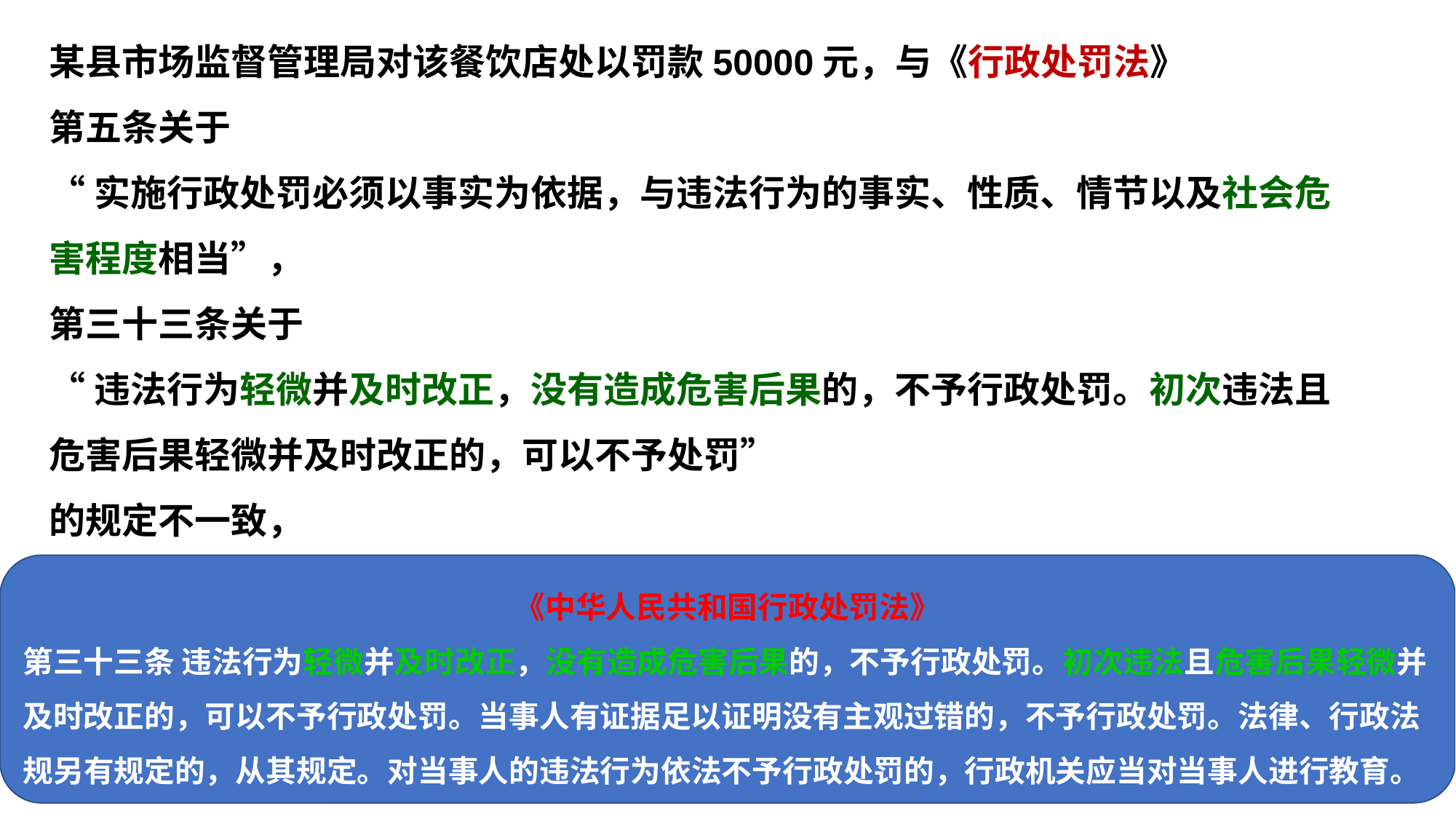

某县市场监督管理局对该餐饮店处以罚款50000元，与《行政处罚法》
第五条关于
“实施行政处罚必须以事实为依据，与违法行为的事实、性质、情节以及社会危害程度相当”，
第三十三条关于
“违法行为轻微并及时改正，没有造成危害后果的，不予行政处罚。初次违法且危害后果轻微并及时改正的，可以不予处罚”
的规定不一致，
《中华人民共和国行政处罚法》
第三十三条 违法行为轻微并及时改正，没有造成危害后果的，不予行政处罚。初次违法且危害后果轻微并及时改正的，可以不予行政处罚。当事人有证据足以证明没有主观过错的，不予行政处罚。法律、行政法规另有规定的，从其规定。对当事人的违法行为依法不予行政处罚的，行政机关应当对当事人进行教育。